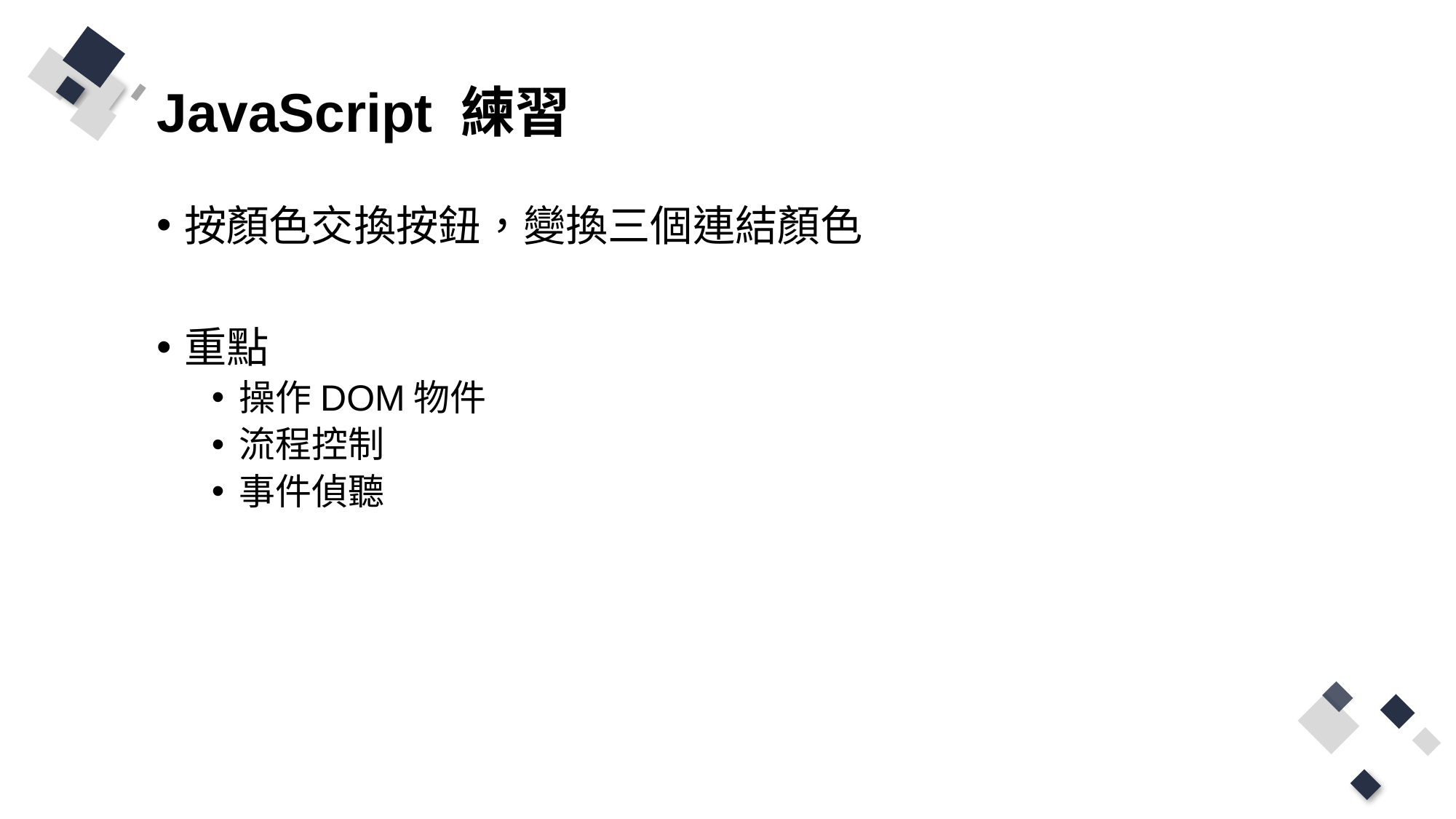

# JavaScript 練習
按顏色交換按鈕，變換三個連結顏色

重點
操作DOM物件
流程控制
事件偵聽